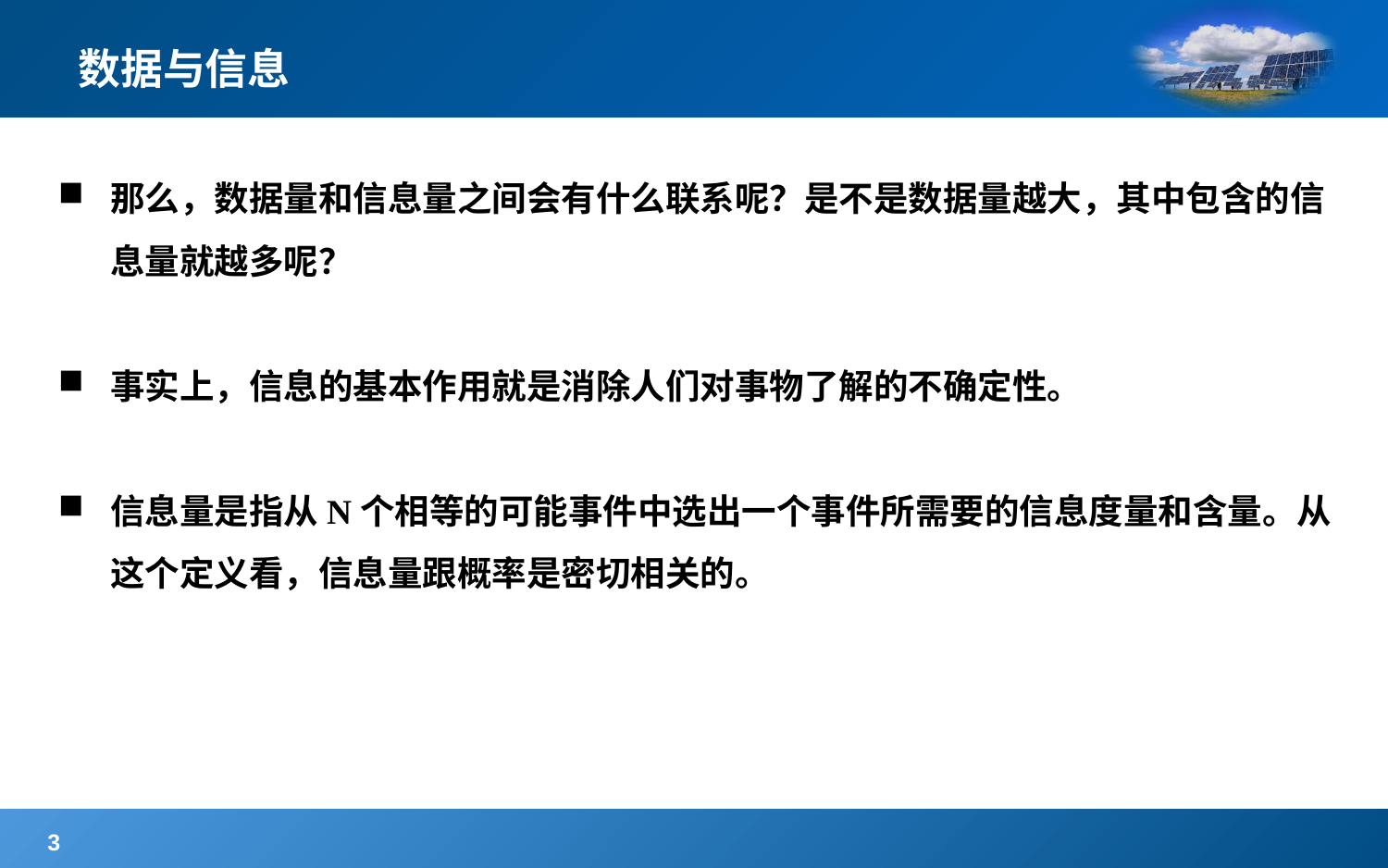

# 数据与信息
那么，数据量和信息量之间会有什么联系呢？是不是数据量越大，其中包含的信息量就越多呢？

事实上，信息的基本作用就是消除人们对事物了解的不确定性。

信息量是指从N个相等的可能事件中选出一个事件所需要的信息度量和含量。从这个定义看，信息量跟概率是密切相关的。